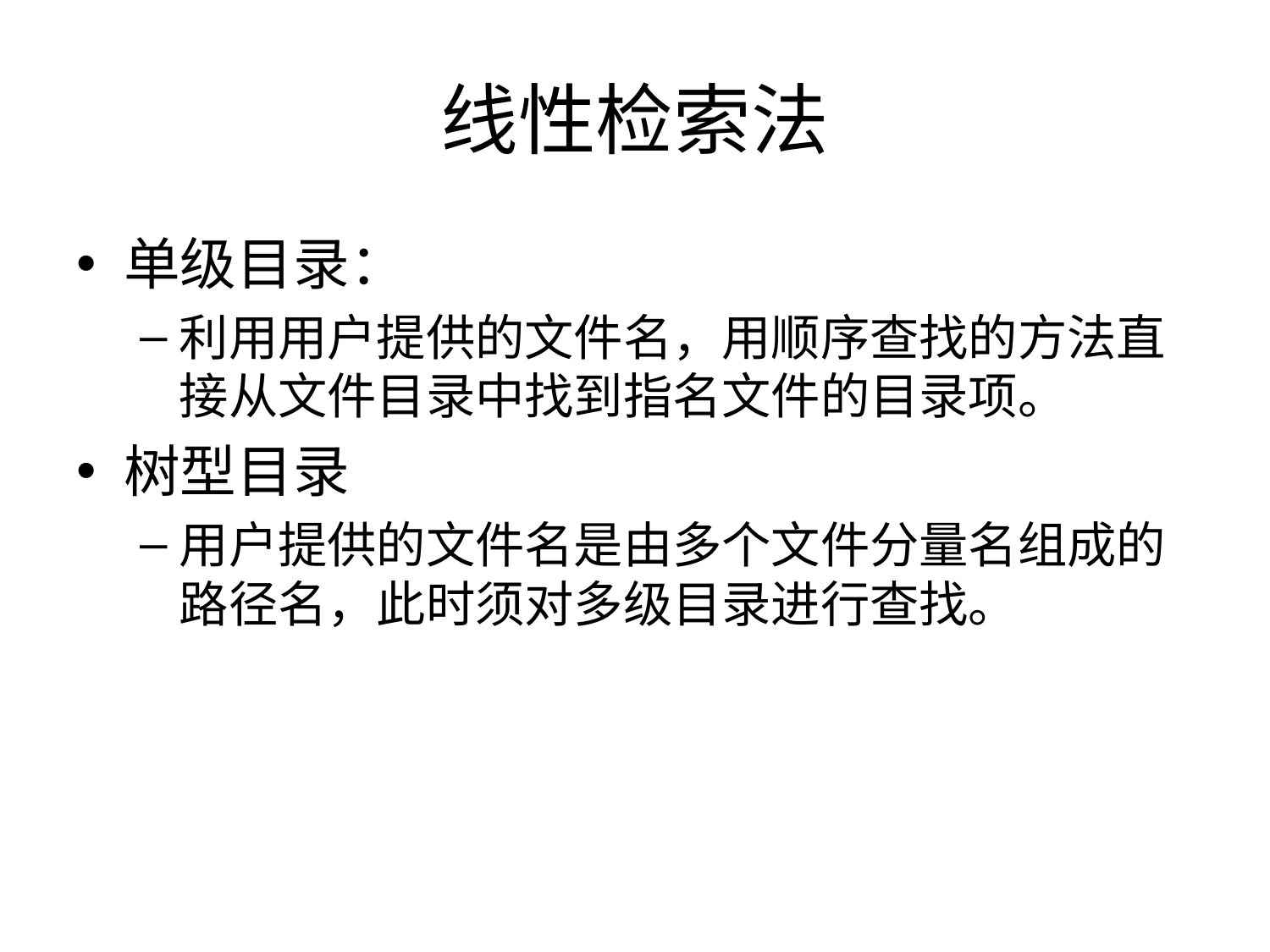

# 线性检索法
单级目录：
利用用户提供的文件名，用顺序查找的方法直接从文件目录中找到指名文件的目录项。
树型目录
用户提供的文件名是由多个文件分量名组成的路径名，此时须对多级目录进行查找。